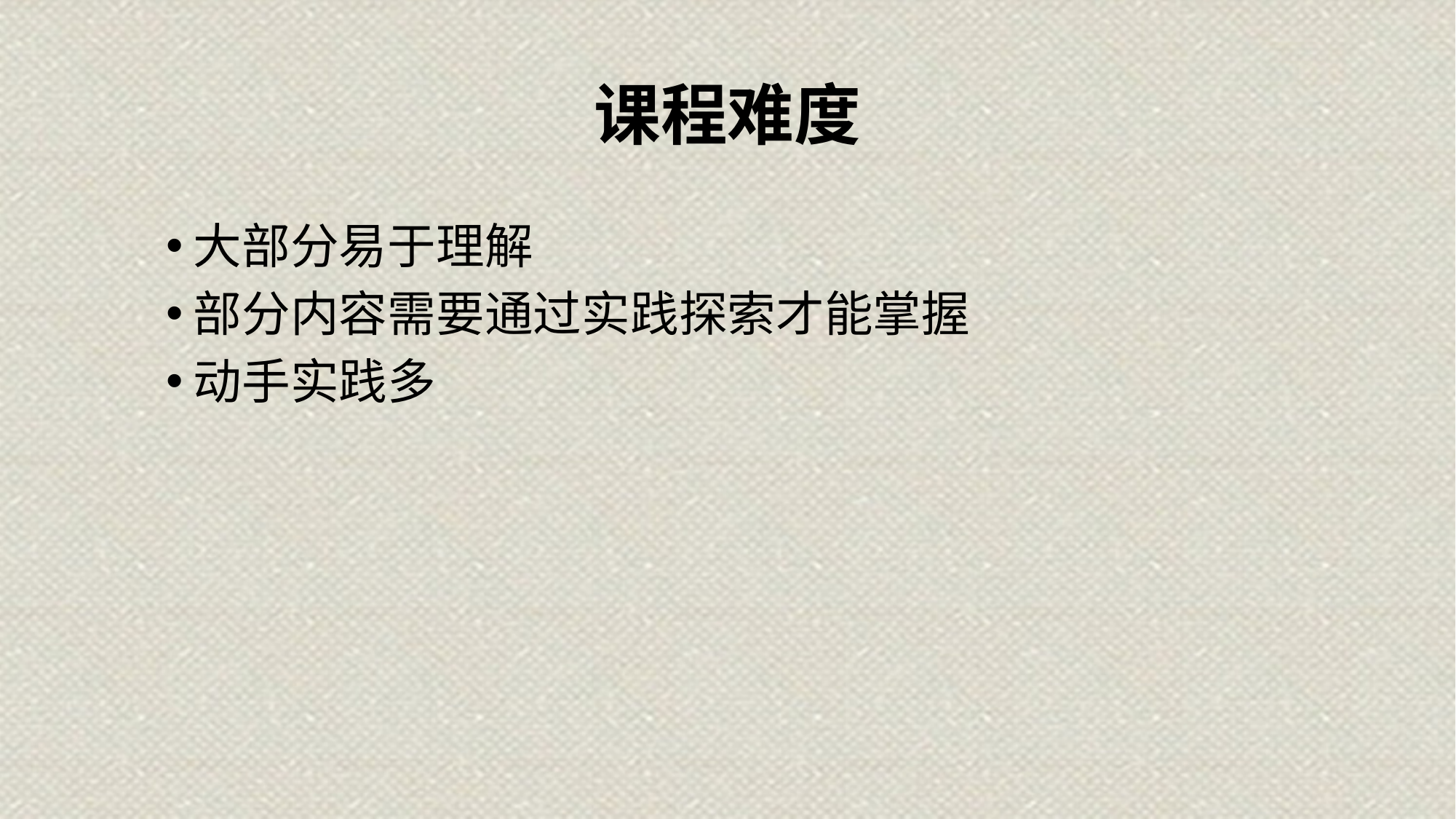

# 课程难度
大部分易于理解
部分内容需要通过实践探索才能掌握
动手实践多